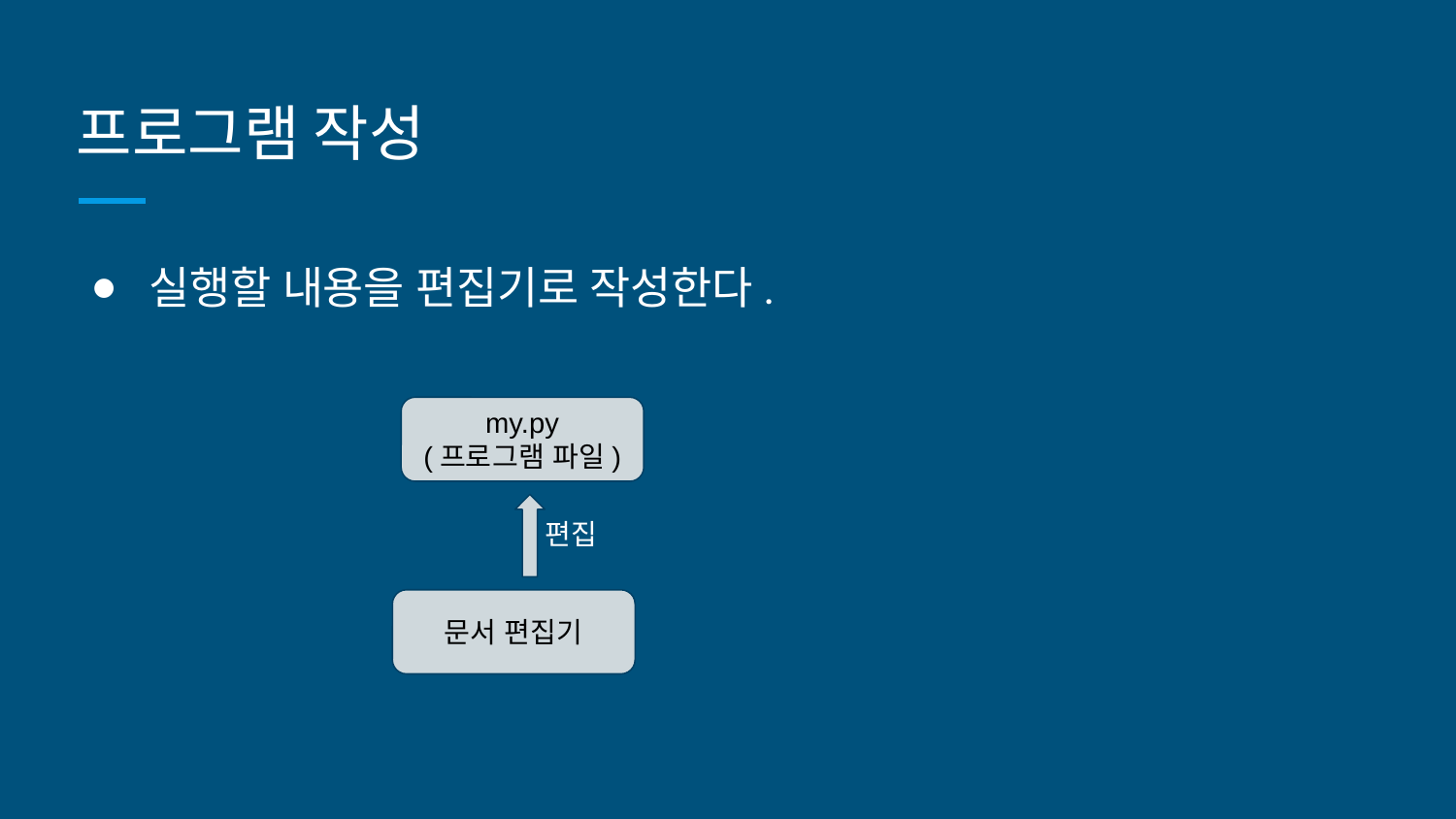

# 프로그램 작성
실행할 내용을 편집기로 작성한다.

my.py
(프로그램 파일)
편집

문서 편집기